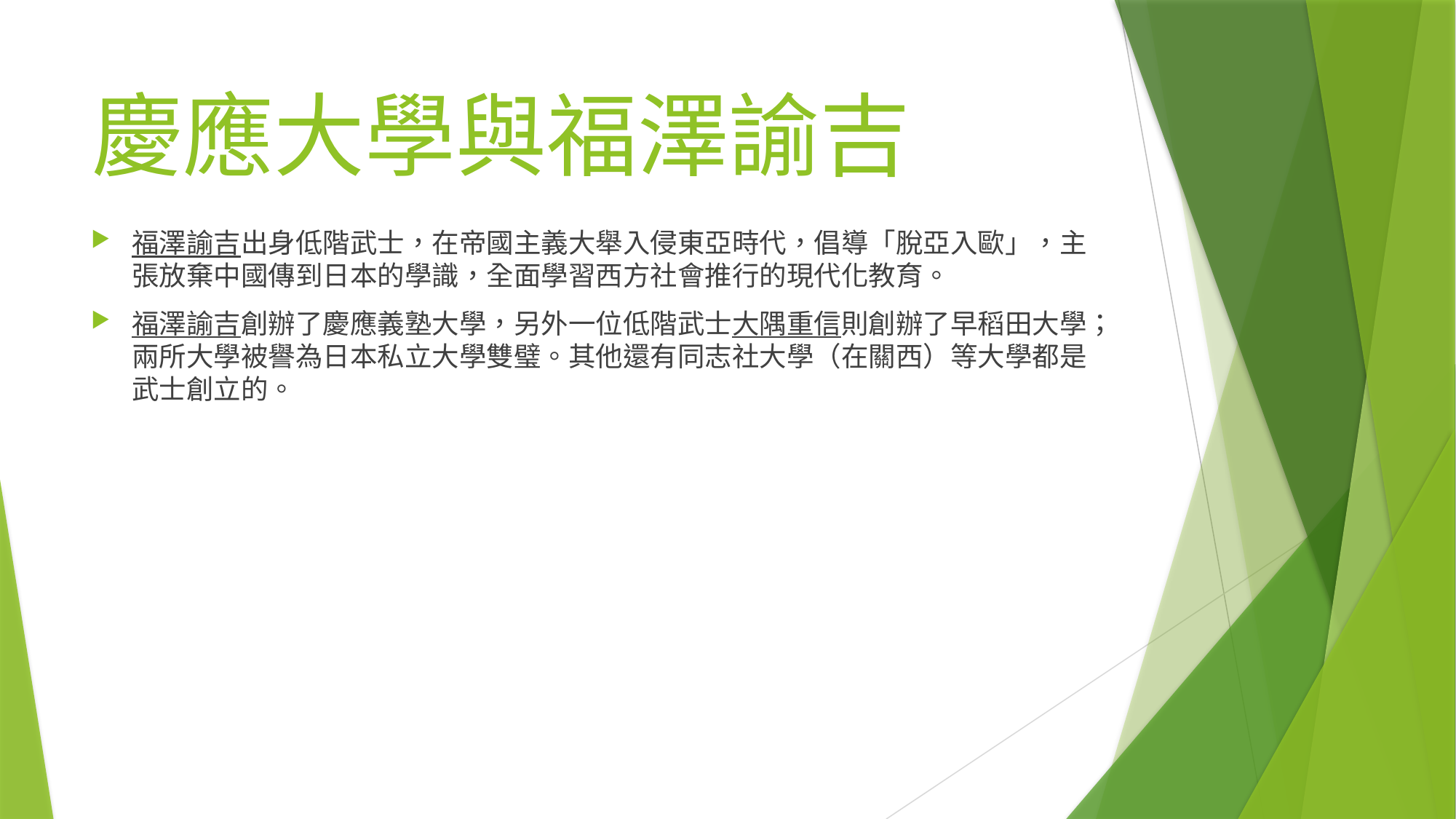

# 慶應大學與福澤諭吉
福澤諭吉出身低階武士，在帝國主義大舉入侵東亞時代，倡導「脫亞入歐」，主張放棄中國傳到日本的學識，全面學習西方社會推行的現代化教育。
福澤諭吉創辦了慶應義塾大學，另外一位低階武士大隅重信則創辦了早稻田大學；兩所大學被譽為日本私立大學雙璧。其他還有同志社大學（在關西）等大學都是武士創立的。